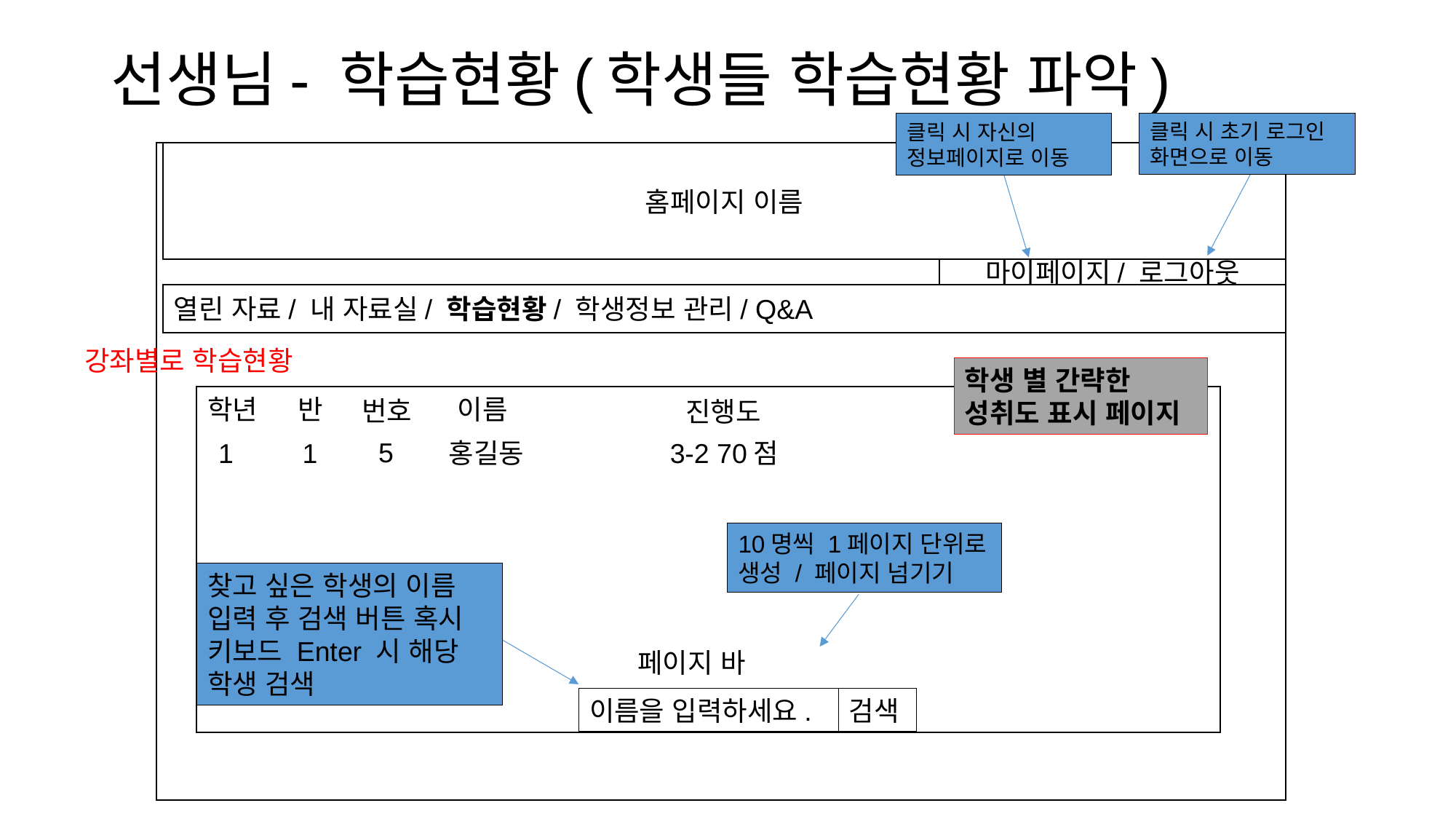

# 선생님- 학습현황(학생들 학습현황 파악)
클릭 시 초기 로그인 화면으로 이동
클릭 시 자신의 정보페이지로 이동

홈페이지 이름
마이페이지/ 로그아웃
열린 자료/ 내 자료실/ 학습현황/ 학생정보 관리/ Q&A
강좌별로 학습현황
학생 별 간략한 성취도 표시 페이지

학년
반
이름
번호
진행도
  5
 1
 1
홍길동
3-2 70점
10명씩 1페이지 단위로 생성 / 페이지 넘기기
찾고 싶은 학생의 이름 입력 후 검색 버튼 혹시 키보드 Enter 시 해당 학생 검색
                   페이지 바
이름을 입력하세요.
검색